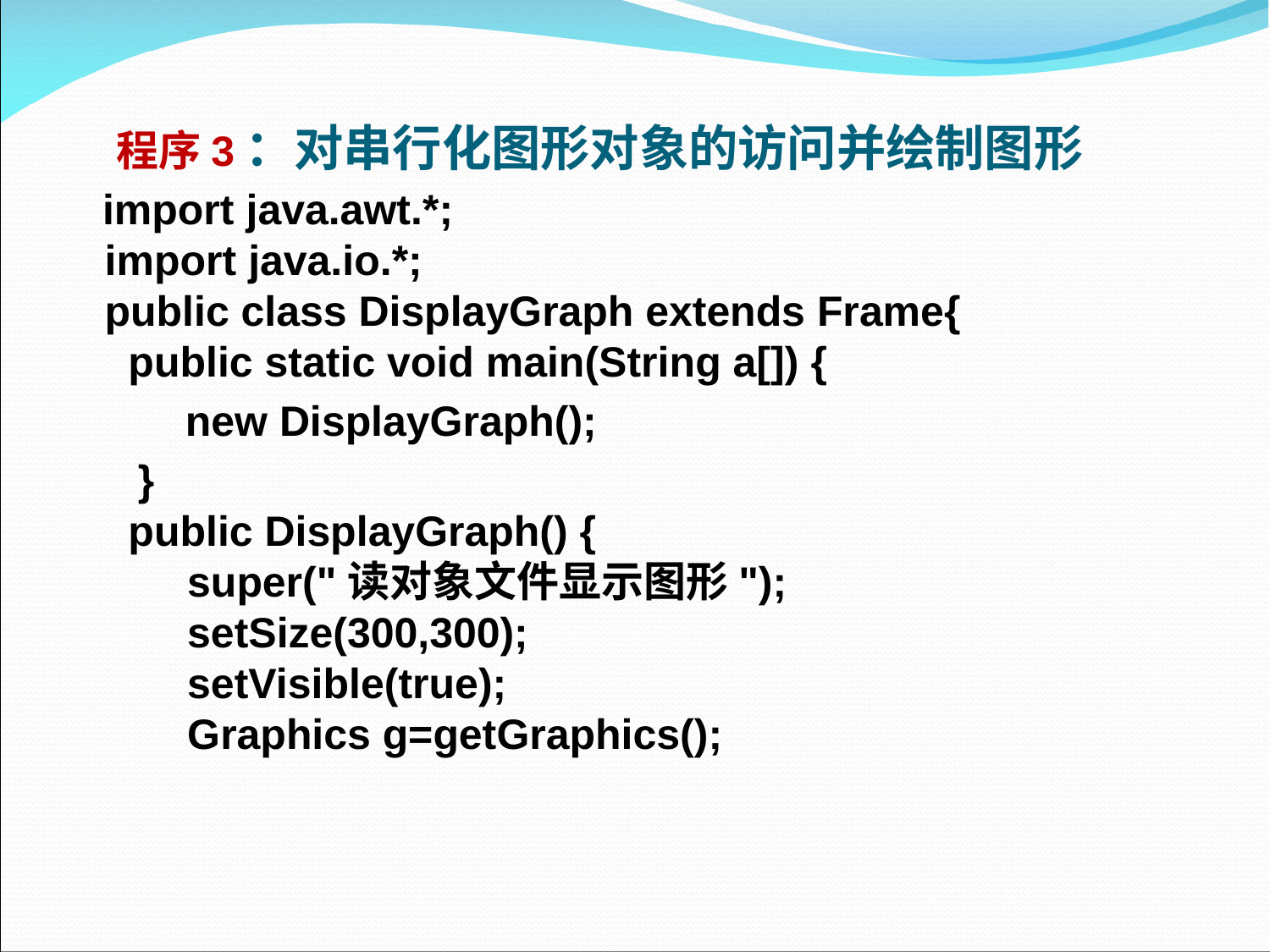

# 程序3：对串行化图形对象的访问并绘制图形
    import java.awt.*;
 import java.io.*;
 public class DisplayGraph extends Frame{
   public static void main(String a[]) {
           new DisplayGraph();
       }
   public DisplayGraph() {
        super("读对象文件显示图形");
        setSize(300,300);
        setVisible(true);
        Graphics g=getGraphics();